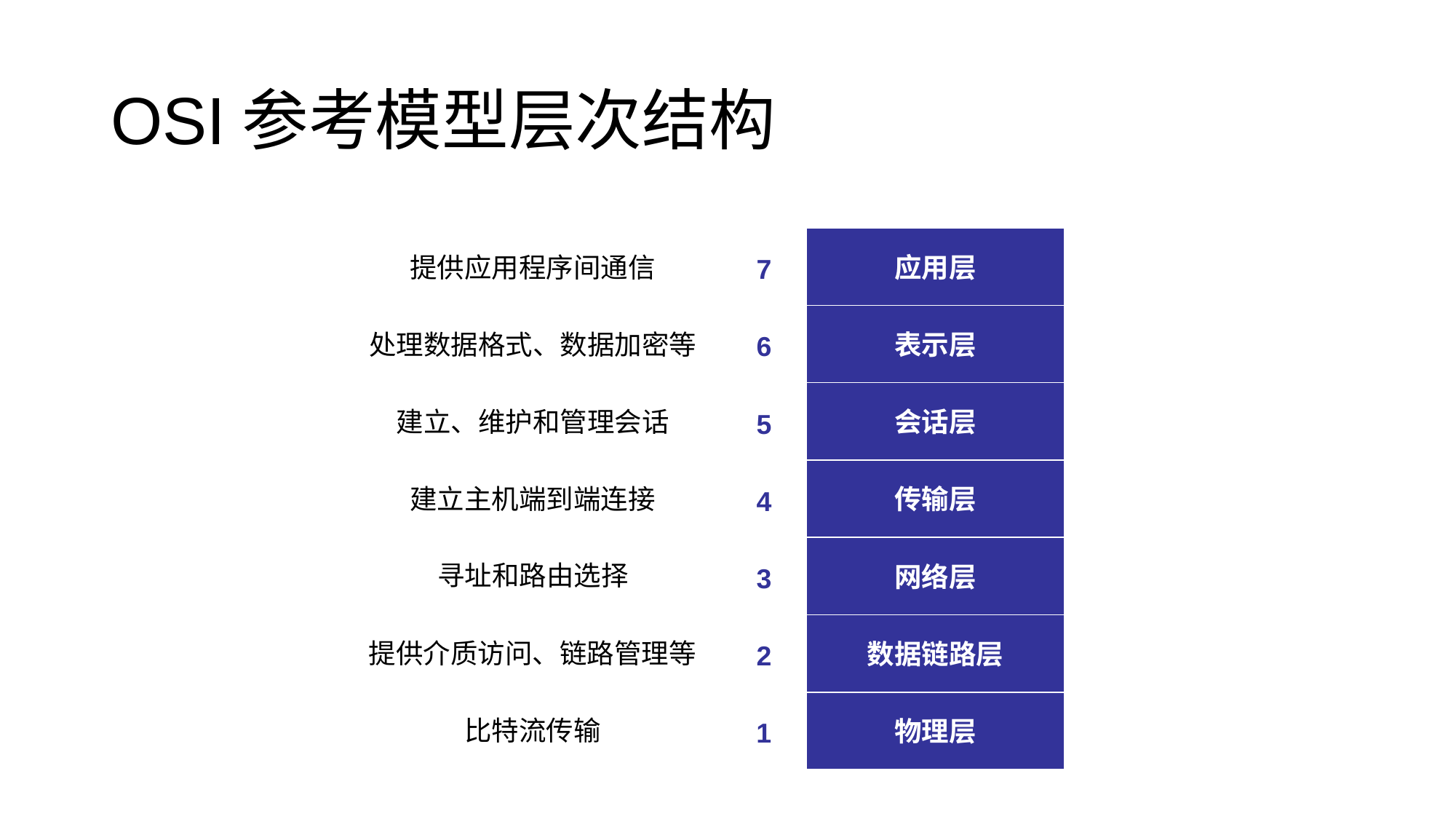

# OSI参考模型层次结构
应用层
提供应用程序间通信
7
表示层
处理数据格式、数据加密等
6
会话层
建立、维护和管理会话
5
传输层
建立主机端到端连接
4
网络层
寻址和路由选择
3
数据链路层
提供介质访问、链路管理等
2
物理层
比特流传输
1